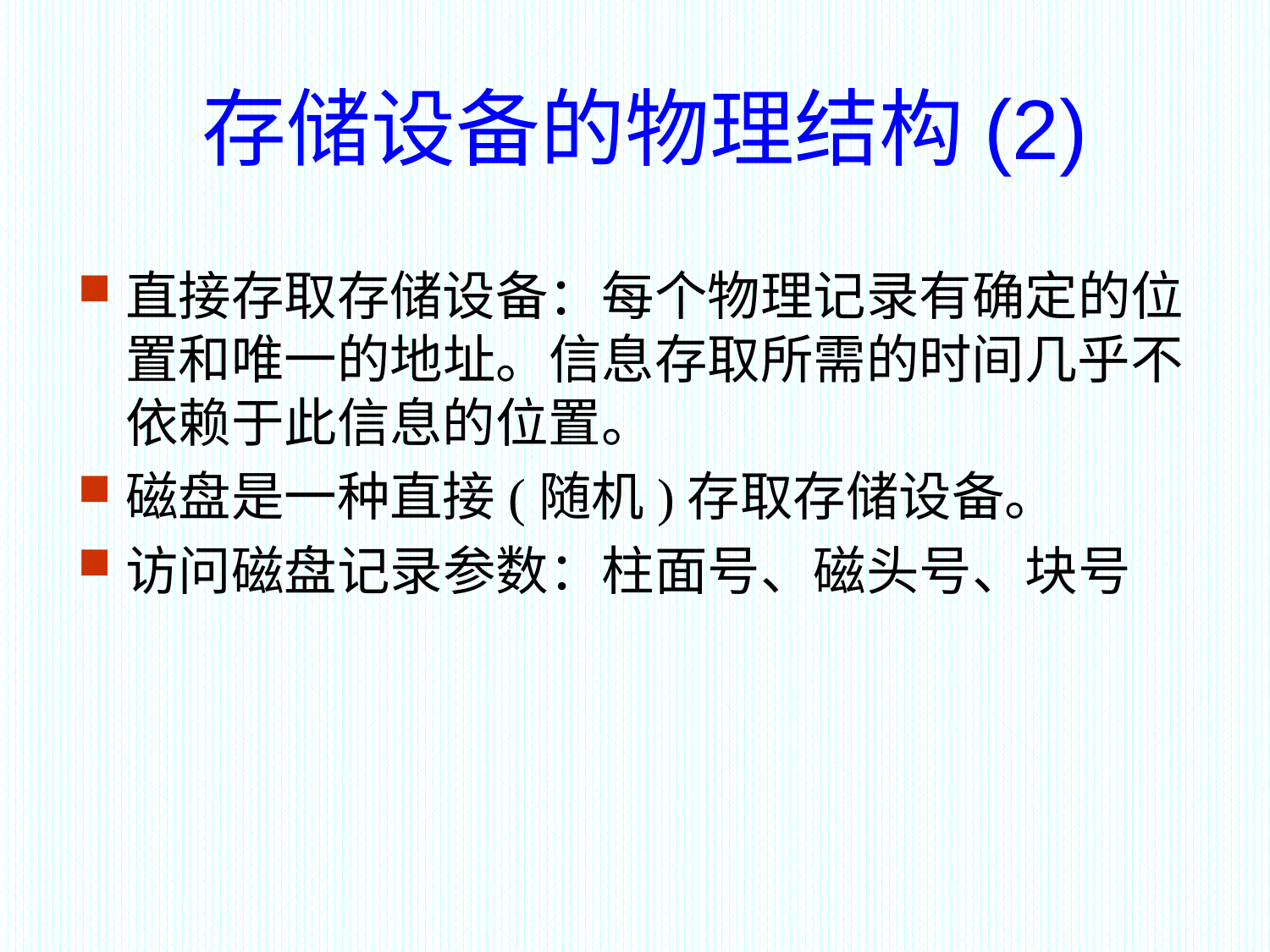

存储设备的物理结构(2)
直接存取存储设备：每个物理记录有确定的位置和唯一的地址。信息存取所需的时间几乎不依赖于此信息的位置。
磁盘是一种直接(随机)存取存储设备。
访问磁盘记录参数：柱面号、磁头号、块号